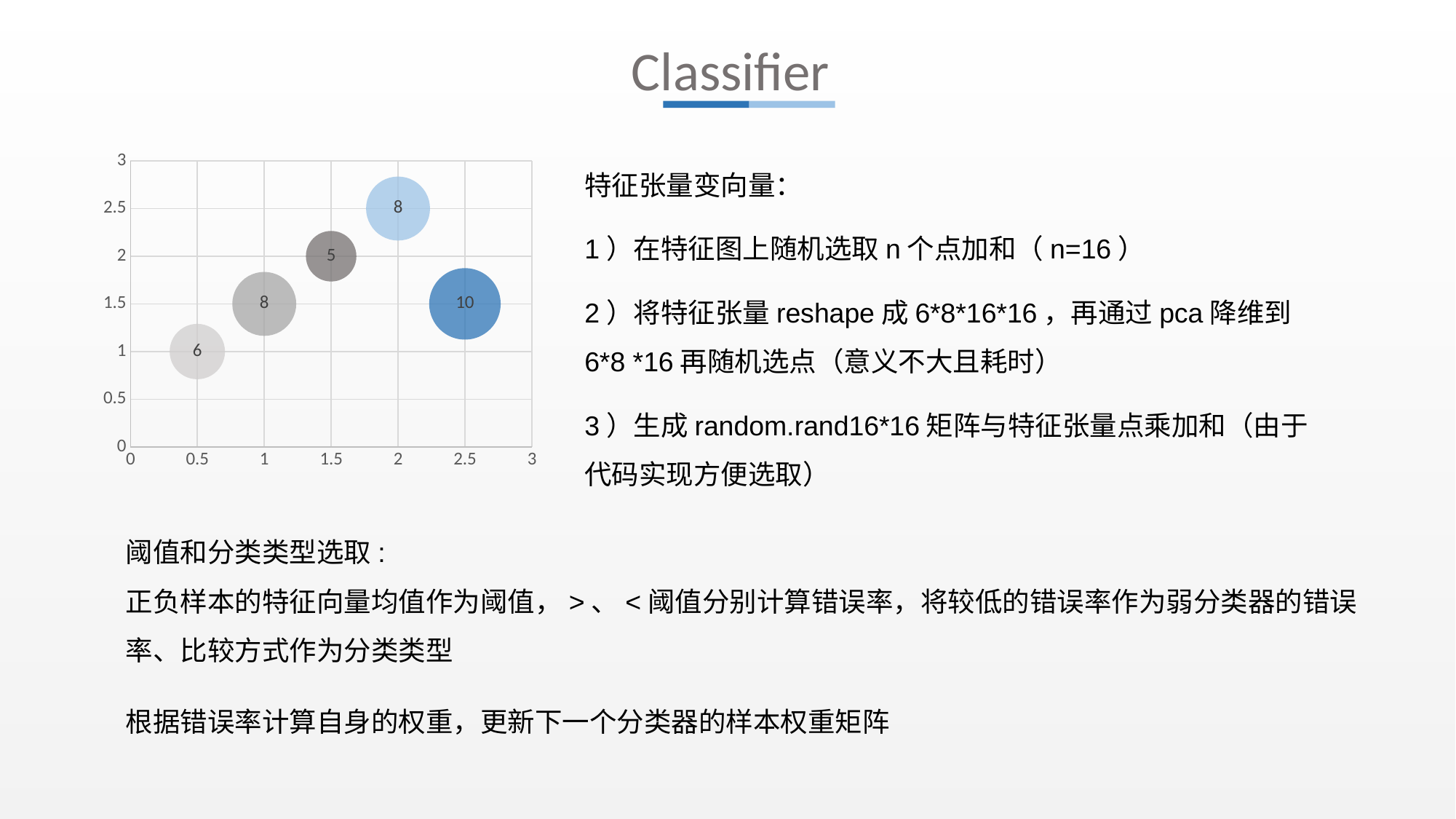

Classifier

### Chart

| Category | Y-Values |
|---|---|
特征张量变向量：
1）在特征图上随机选取n个点加和（n=16）
2）将特征张量reshape成6*8*16*16，再通过pca降维到6*8 *16再随机选点（意义不大且耗时）
3）生成random.rand16*16矩阵与特征张量点乘加和（由于代码实现方便选取）
阈值和分类类型选取:
正负样本的特征向量均值作为阈值，>、<阈值分别计算错误率，将较低的错误率作为弱分类器的错误率、比较方式作为分类类型

根据错误率计算自身的权重，更新下一个分类器的样本权重矩阵